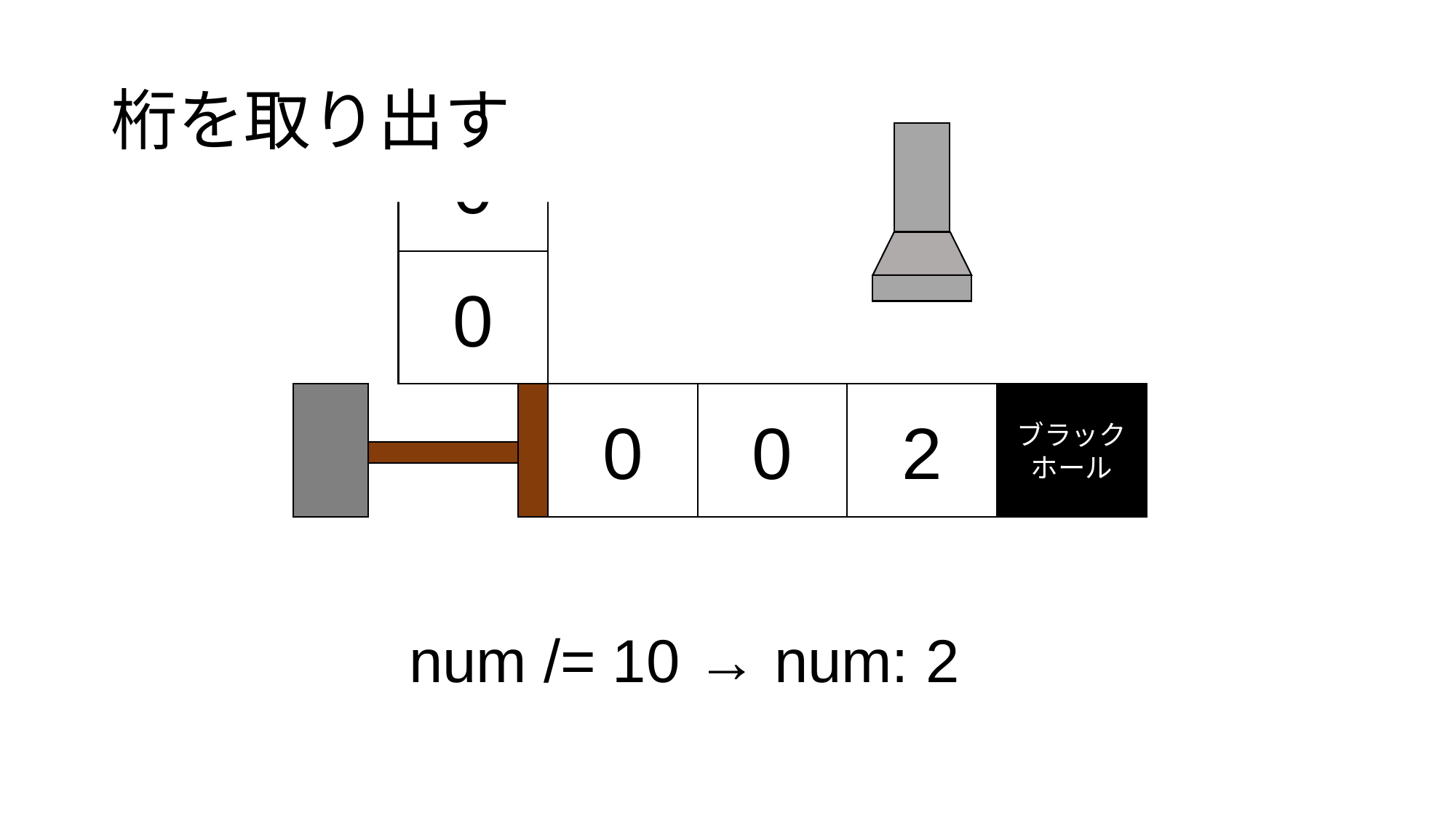

# 桁を取り出す
0

0
0

0

2
ブラックホール

num /= 10 → num: 2